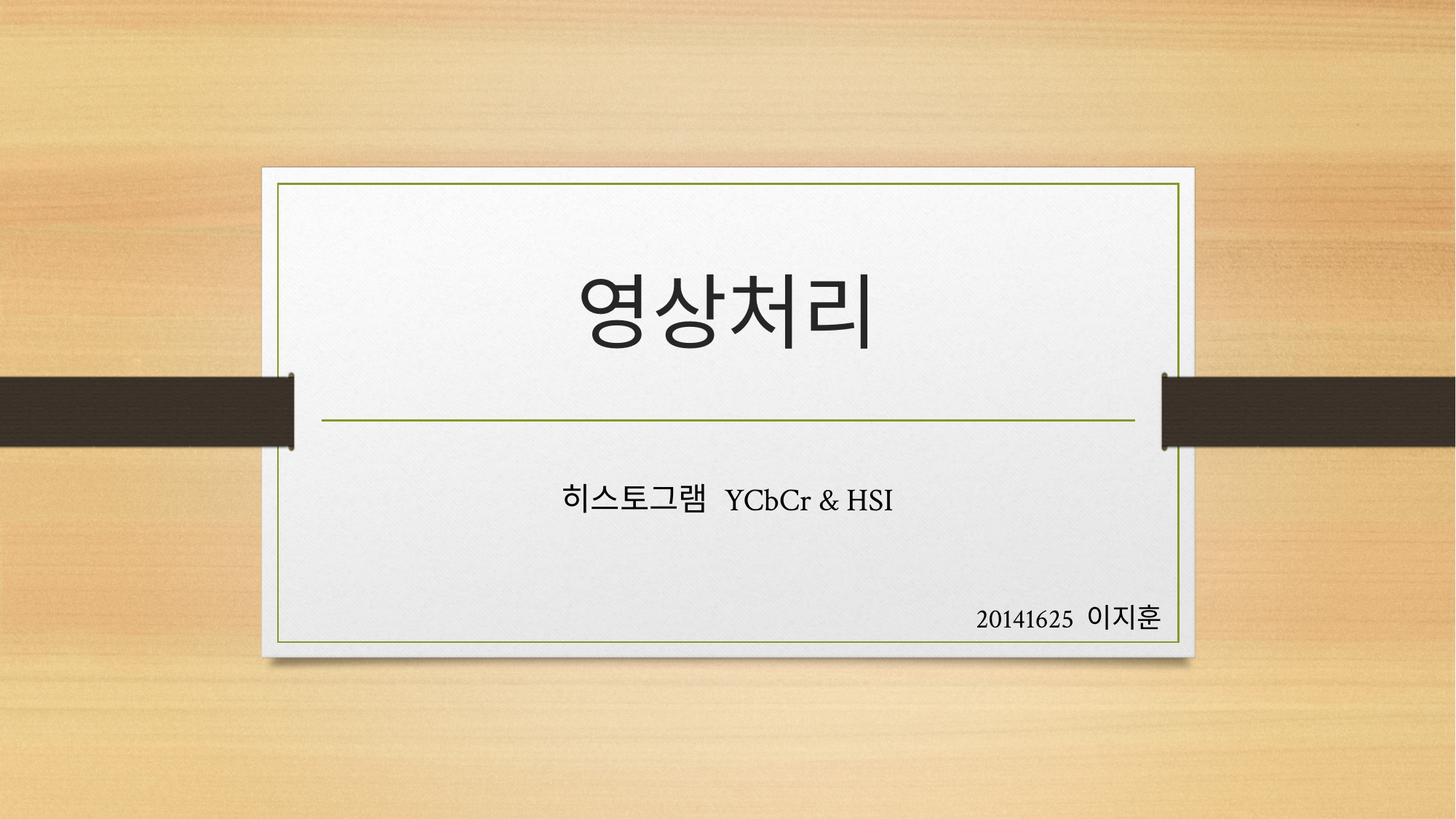

# 영상처리
히스토그램 YCbCr & HSI

20141625 이지훈